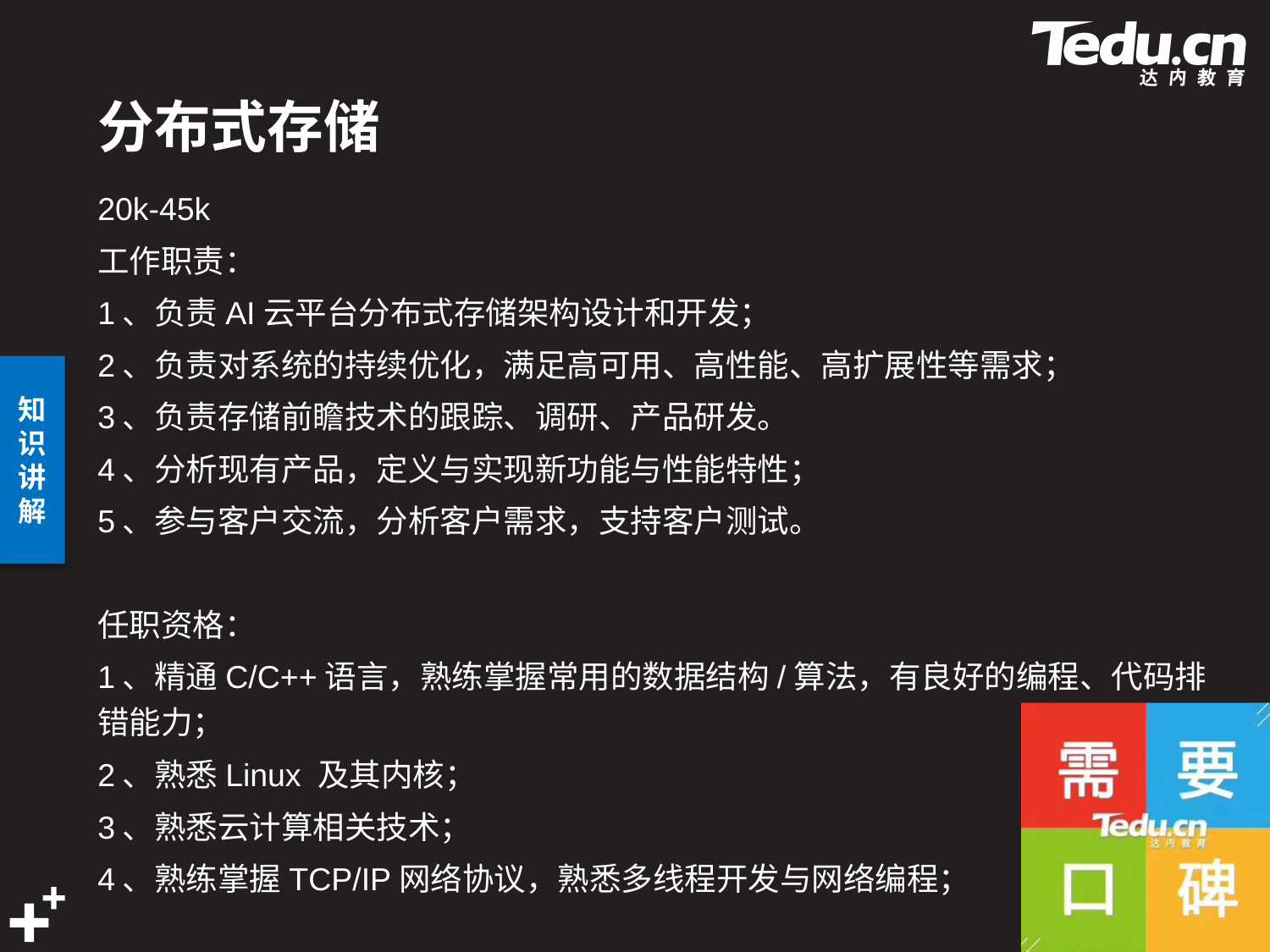

# 分布式存储
20k-45k
工作职责：
1、负责AI云平台分布式存储架构设计和开发；
2、负责对系统的持续优化，满足高可用、高性能、高扩展性等需求；
3、负责存储前瞻技术的跟踪、调研、产品研发。
4、分析现有产品，定义与实现新功能与性能特性；
5、参与客户交流，分析客户需求，支持客户测试。

任职资格：
1、精通C/C++语言，熟练掌握常用的数据结构/算法，有良好的编程、代码排错能力；
2、熟悉Linux 及其内核；
3、熟悉云计算相关技术；
4、熟练掌握TCP/IP网络协议，熟悉多线程开发与网络编程；